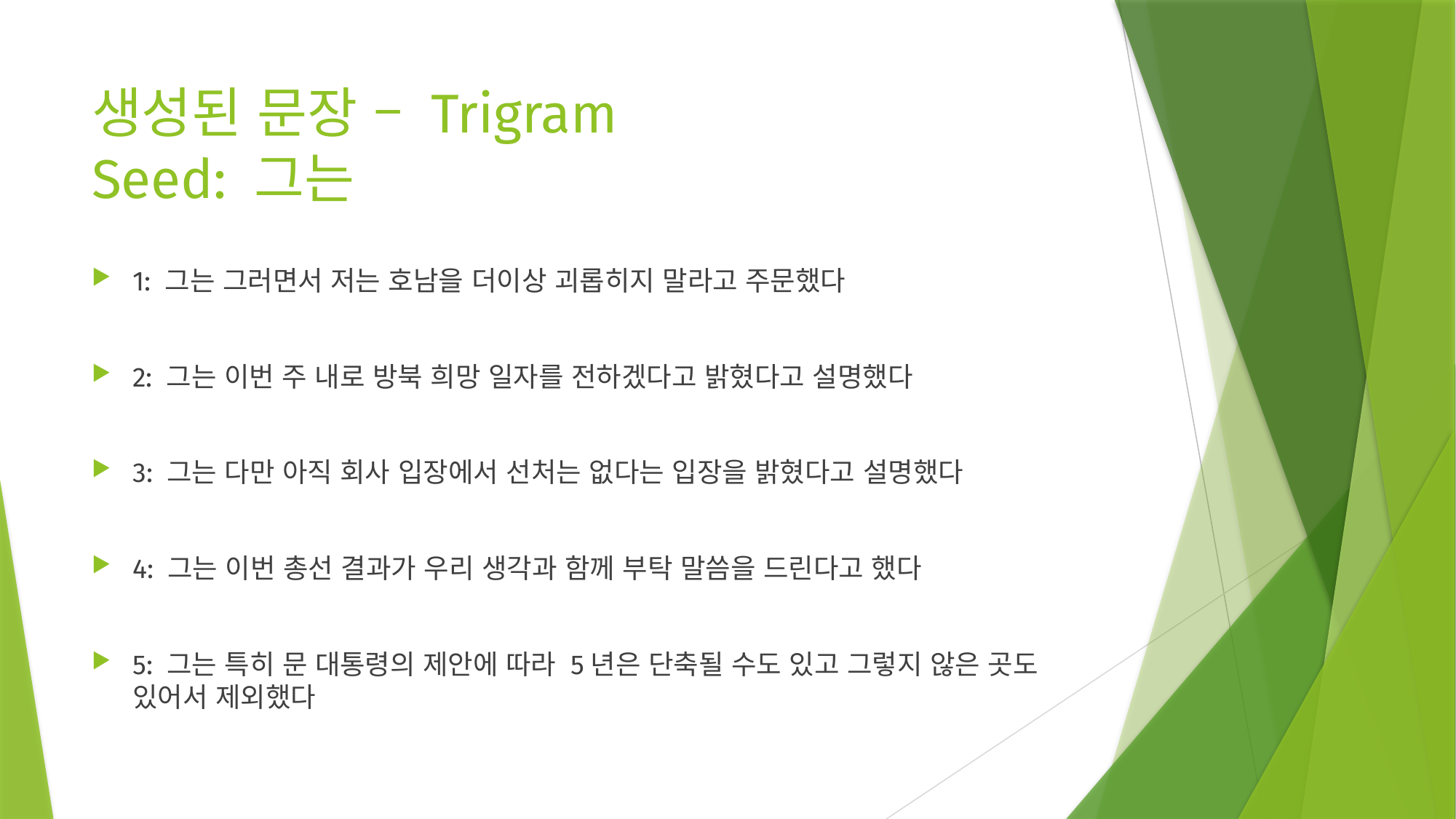

# 생성된 문장 – Trigram Seed: 그는
1: 그는 그러면서 저는 호남을 더이상 괴롭히지 말라고 주문했다

2: 그는 이번 주 내로 방북 희망 일자를 전하겠다고 밝혔다고 설명했다

3: 그는 다만 아직 회사 입장에서 선처는 없다는 입장을 밝혔다고 설명했다

4: 그는 이번 총선 결과가 우리 생각과 함께 부탁 말씀을 드린다고 했다

5: 그는 특히 문 대통령의 제안에 따라 5년은 단축될 수도 있고 그렇지 않은 곳도 있어서 제외했다